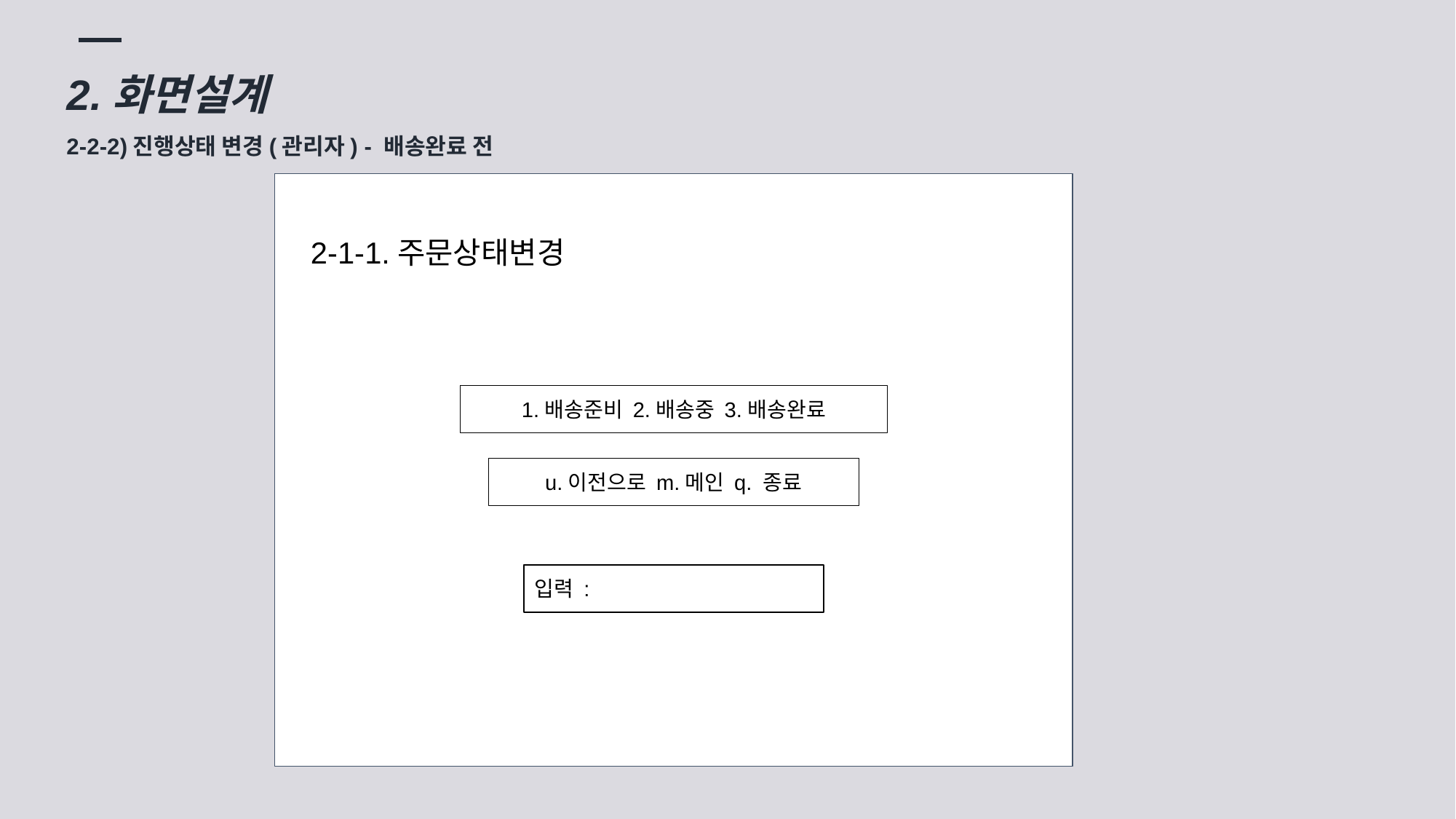

2.화면설계
2-2-2)진행상태 변경(관리자) - 배송완료 전

2-1-1.주문상태변경
1.배송준비 2.배송중 3.배송완료
u.이전으로 m.메인 q. 종료
입력 :